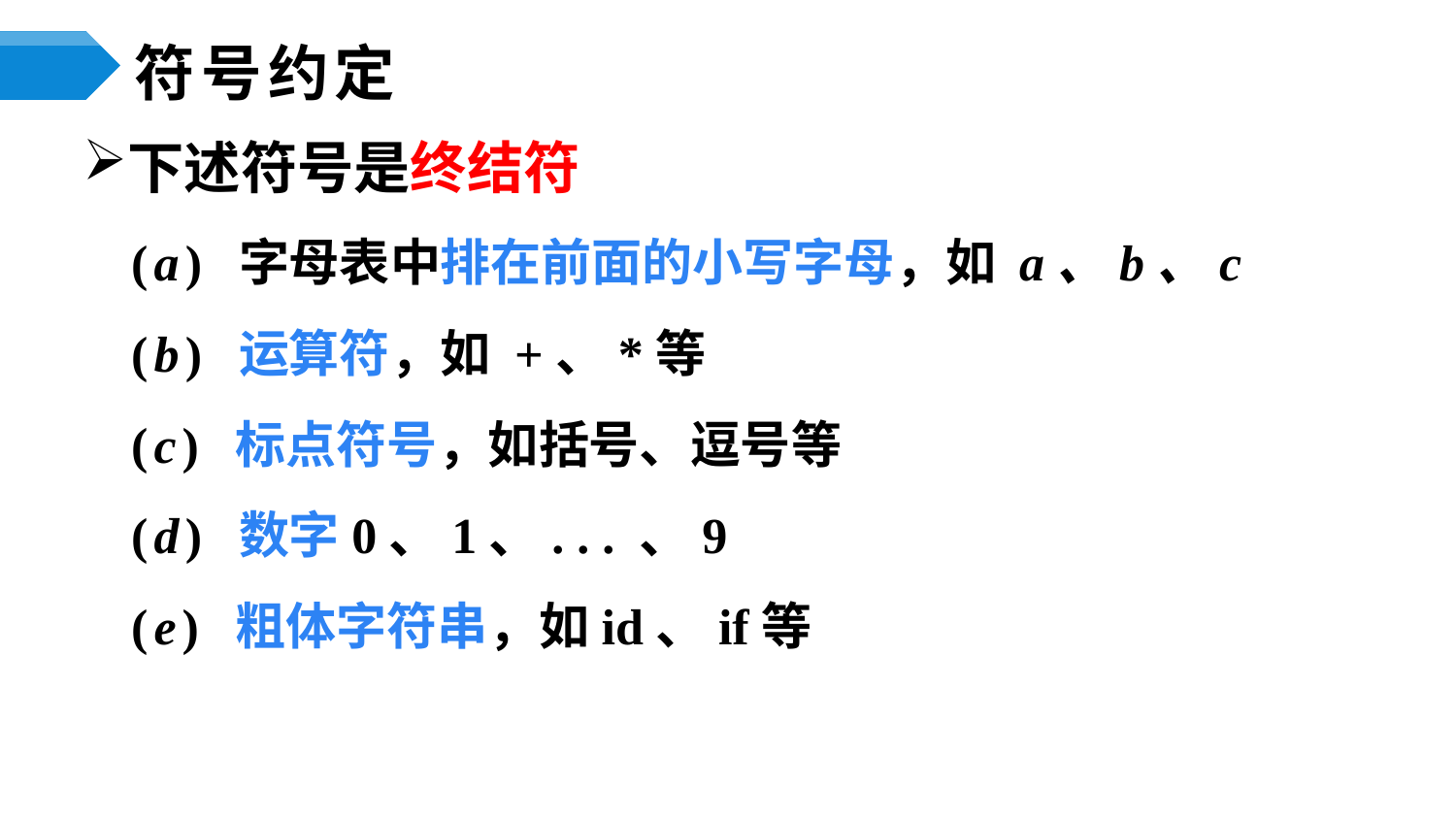

# 符号约定
下述符号是终结符
(a) 字母表中排在前面的小写字母，如 a、b、c
(b) 运算符，如 +、*等
(c) 标点符号，如括号、逗号等
(d) 数字0、1、. . . 、9
(e) 粗体字符串，如id、if等